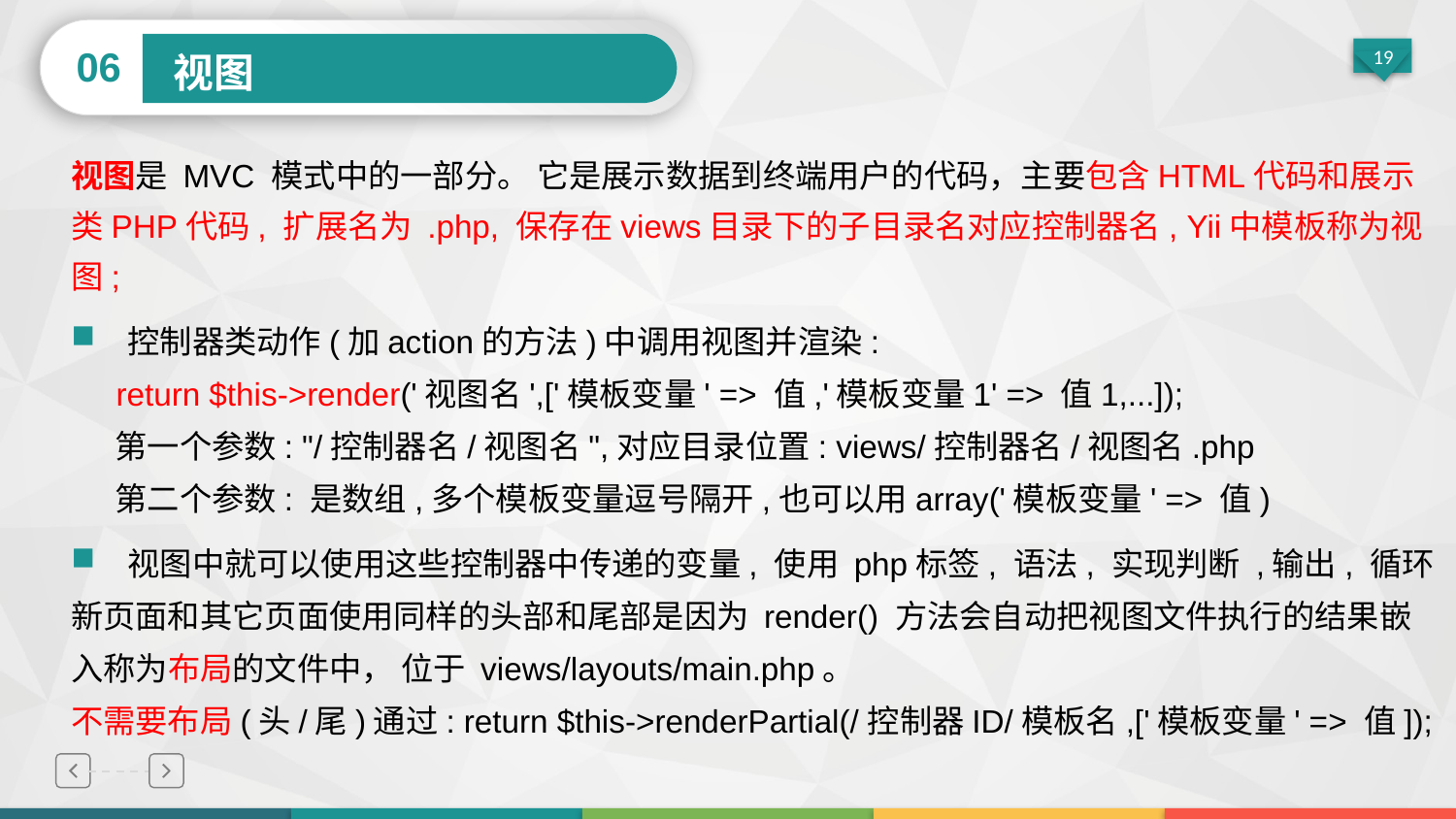

06
视图
视图是 MVC 模式中的一部分。 它是展示数据到终端用户的代码，主要包含HTML代码和展示类PHP代码, 扩展名为 .php, 保存在views目录下的子目录名对应控制器名, Yii中模板称为视图;
  控制器类动作(加action的方法)中调用视图并渲染:
     return $this->render('视图名',['模板变量' => 值,'模板变量1' => 值1,...]);
     第一个参数: "/控制器名/视图名",对应目录位置: views/控制器名/视图名.php
     第二个参数: 是数组,多个模板变量逗号隔开,也可以用array('模板变量' => 值)
  视图中就可以使用这些控制器中传递的变量, 使用 php标签, 语法, 实现判断 ,输出, 循环
新页面和其它页面使用同样的头部和尾部是因为 render() 方法会自动把视图文件执行的结果嵌入称为布局的文件中， 位于 views/layouts/main.php。
不需要布局(头/尾)通过: return $this->renderPartial(/控制器ID/模板名,['模板变量' => 值]);